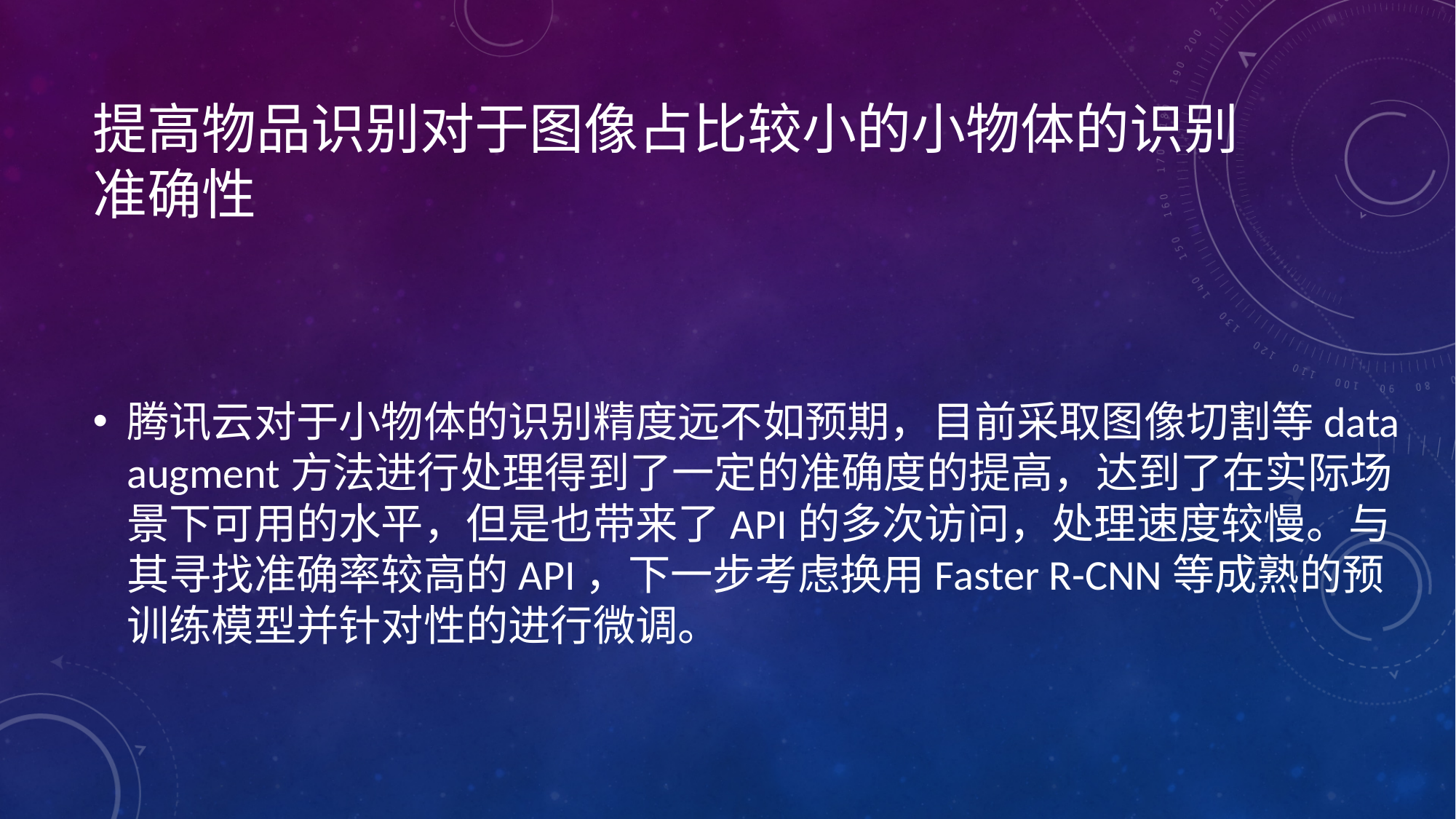

# 提高物品识别对于图像占比较小的小物体的识别准确性
腾讯云对于小物体的识别精度远不如预期，目前采取图像切割等data augment方法进行处理得到了一定的准确度的提高，达到了在实际场景下可用的水平，但是也带来了API的多次访问，处理速度较慢。与其寻找准确率较高的API，下一步考虑换用Faster R-CNN等成熟的预训练模型并针对性的进行微调。